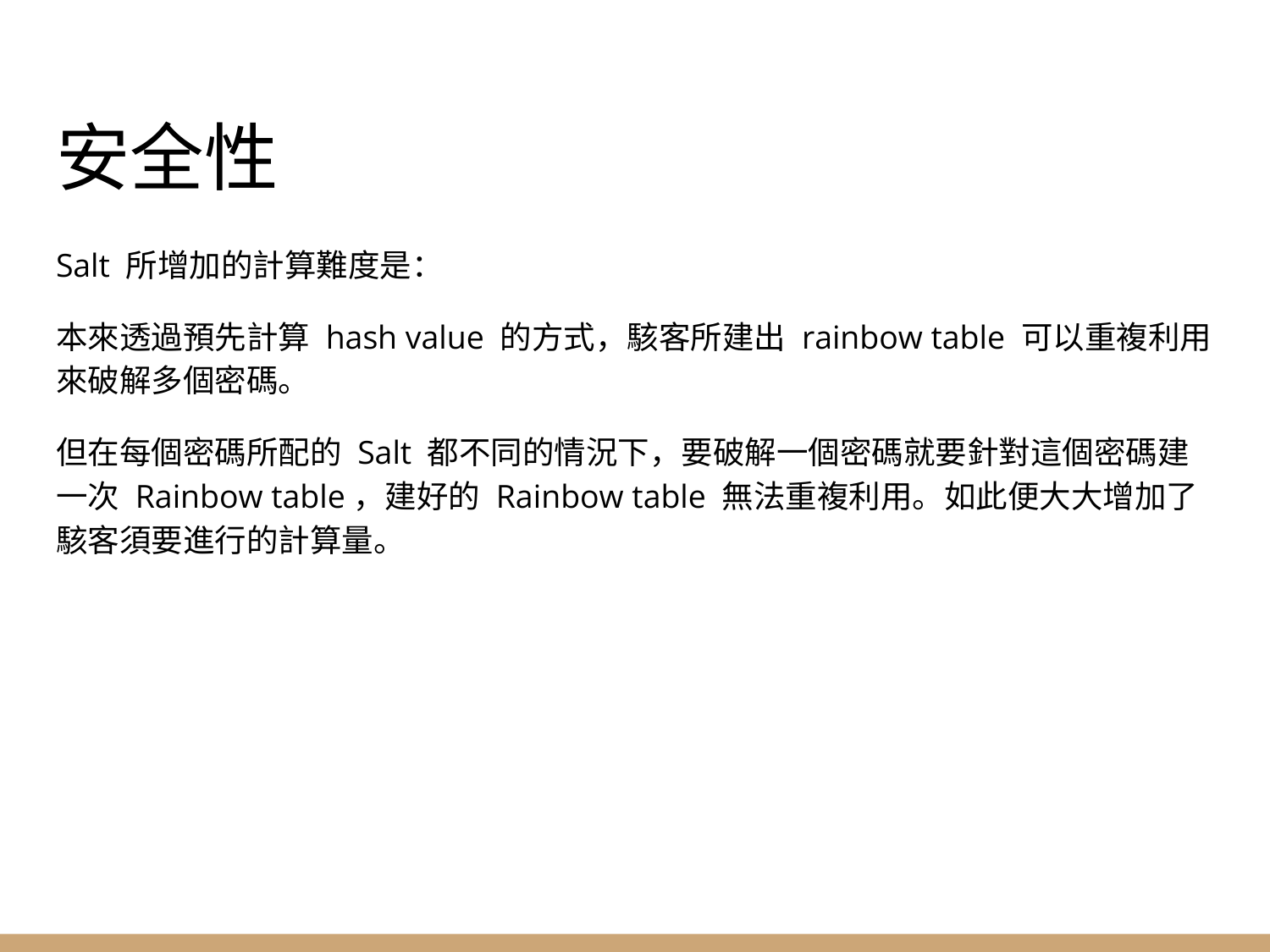

# 安全性
Salt 所增加的計算難度是：
本來透過預先計算 hash value 的方式，駭客所建出 rainbow table 可以重複利用來破解多個密碼。
但在每個密碼所配的 Salt 都不同的情況下，要破解一個密碼就要針對這個密碼建一次 Rainbow table，建好的 Rainbow table 無法重複利用。如此便大大增加了駭客須要進行的計算量。